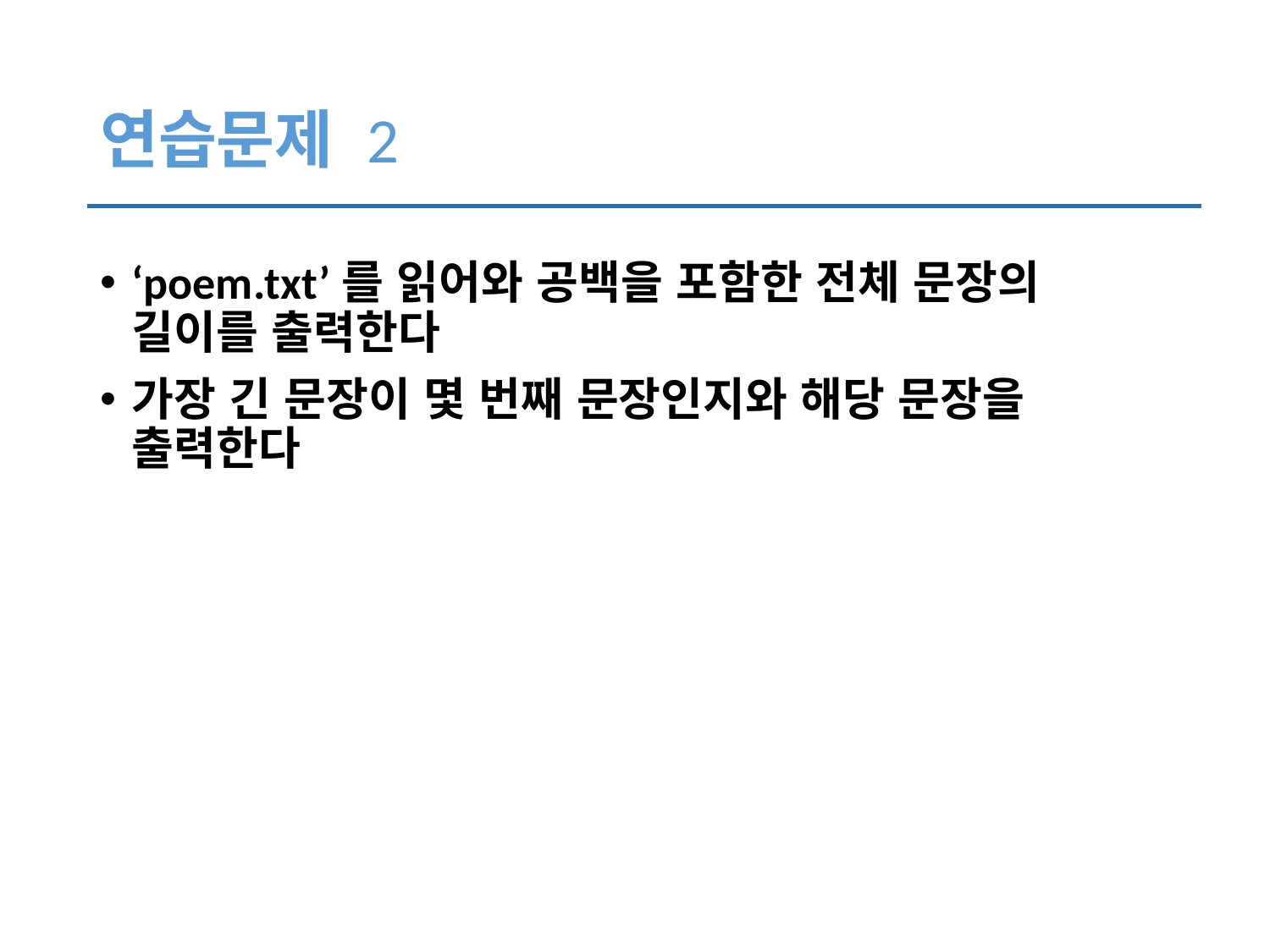

# 연습문제 2
‘poem.txt’를 읽어와 공백을 포함한 전체 문장의 길이를 출력한다
가장 긴 문장이 몇 번째 문장인지와 해당 문장을 출력한다